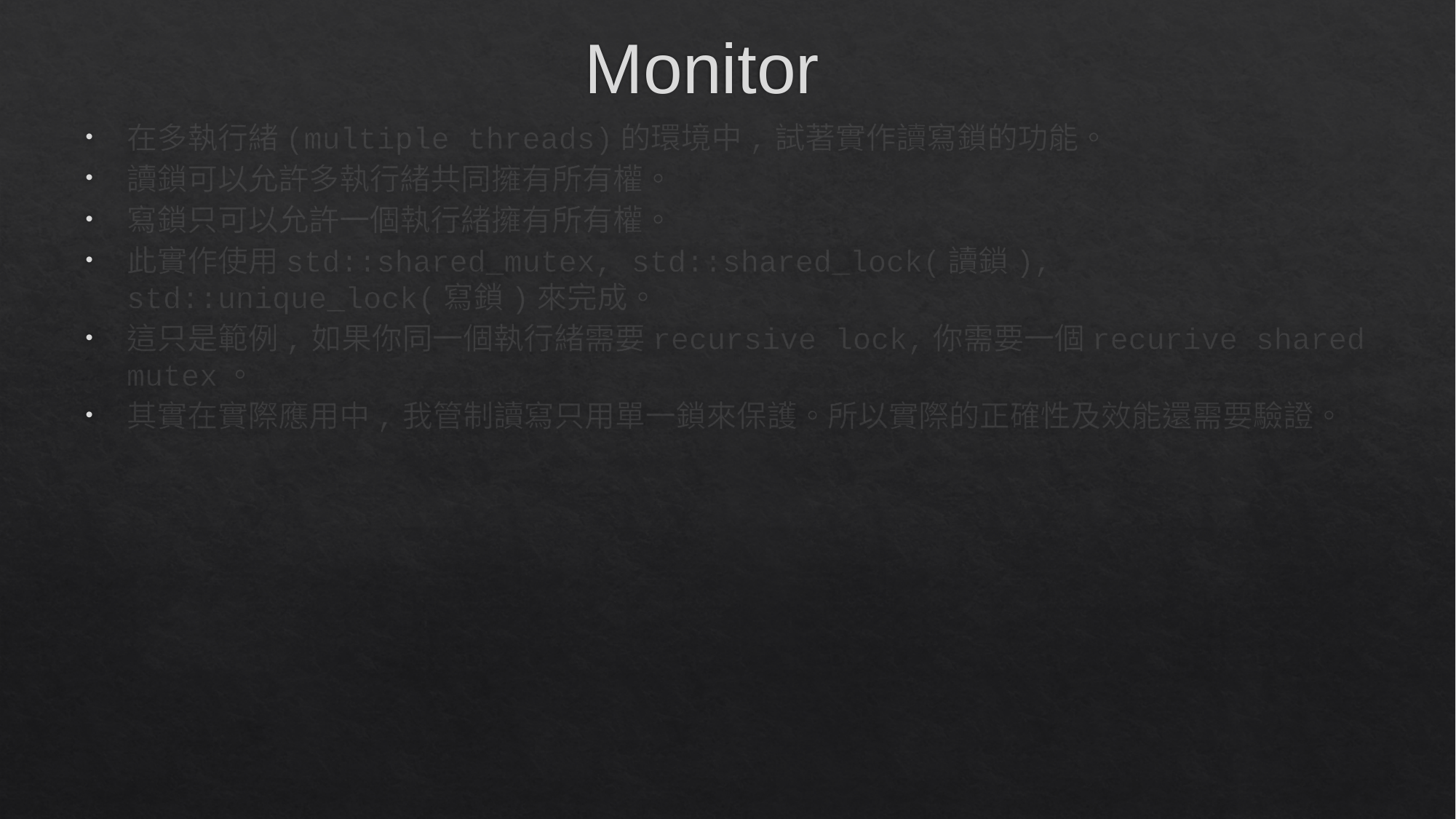

# Monitor
在多執行緒(multiple threads)的環境中,試著實作讀寫鎖的功能。
讀鎖可以允許多執行緒共同擁有所有權。
寫鎖只可以允許一個執行緒擁有所有權。
此實作使用std::shared_mutex, std::shared_lock(讀鎖), std::unique_lock(寫鎖)來完成。
這只是範例,如果你同一個執行緒需要recursive lock,你需要一個recurive shared mutex。
其實在實際應用中,我管制讀寫只用單一鎖來保護。所以實際的正確性及效能還需要驗證。